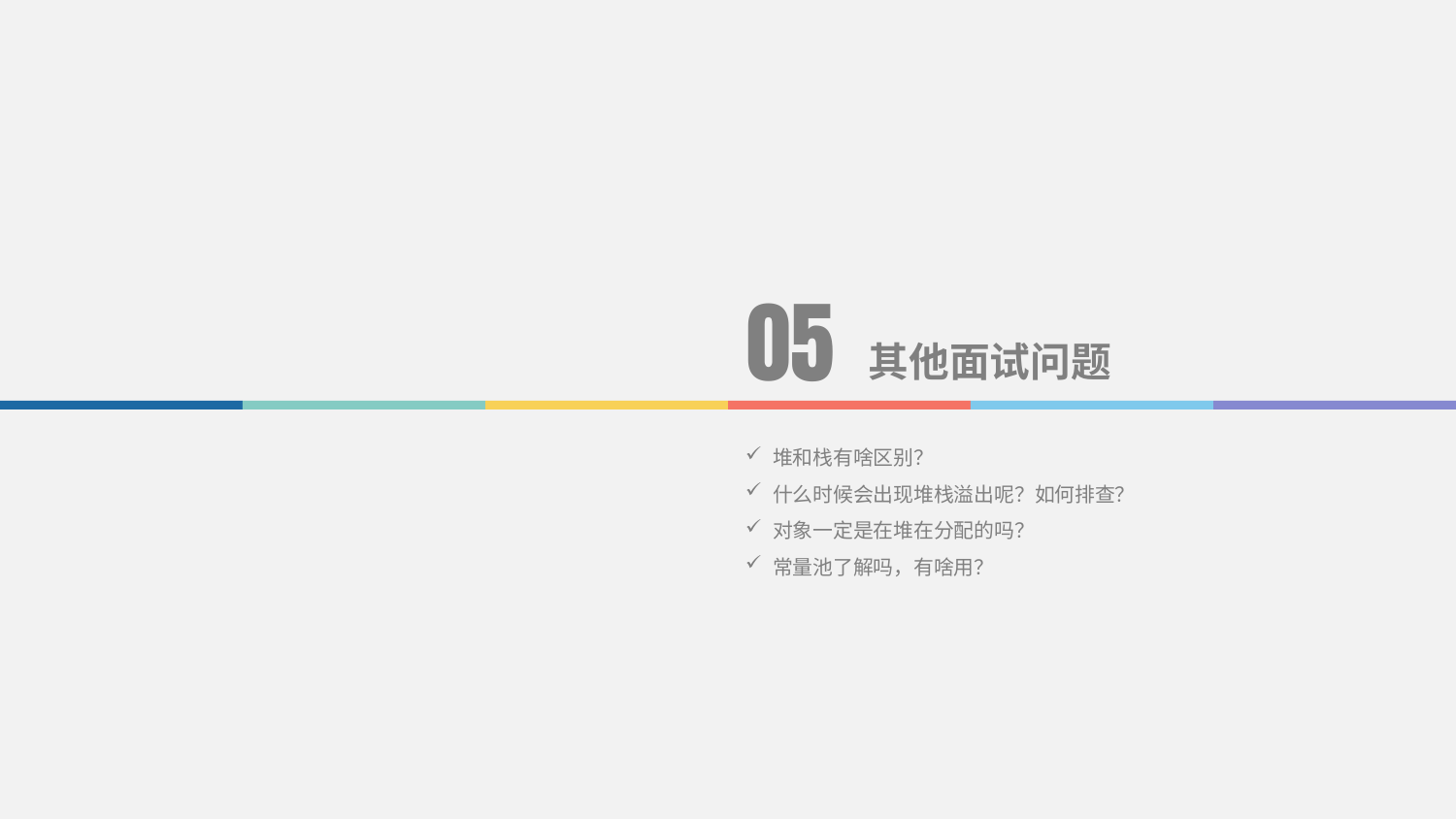

https://www.ypppt.com/
05
其他面试问题

堆和栈有啥区别？
什么时候会出现堆栈溢出呢？如何排查？
对象一定是在堆在分配的吗？
常量池了解吗，有啥用？